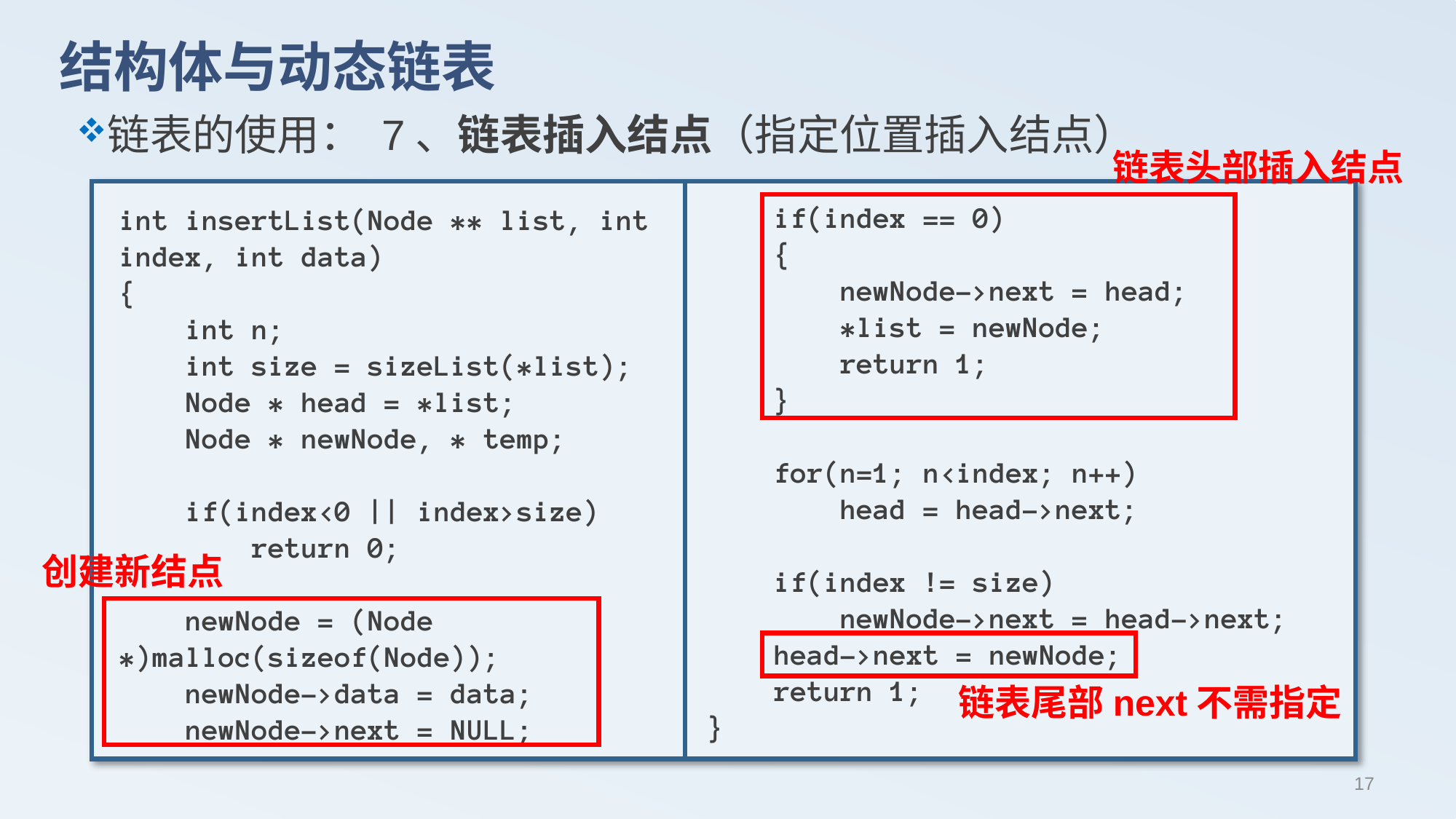

# 结构体与动态链表
链表的使用： 7、链表插入结点（指定位置插入结点）
链表头部插入结点

    if(index == 0)
    {
        newNode->next = head;
        *list = newNode;
        return 1;
    }

    for(n=1; n<index; n++)
        head = head->next;

    if(index != size)
        newNode->next = head->next;
    head->next = newNode;
    return 1;
}
int insertList(Node ** list, int index, int data)
{
    int n;
    int size = sizeList(*list);
    Node * head = *list;
    Node * newNode, * temp;

    if(index<0 || index>size)
        return 0;

    newNode = (Node *)malloc(sizeof(Node));
    newNode->data = data;
    newNode->next = NULL;

创建新结点

链表尾部next不需指定